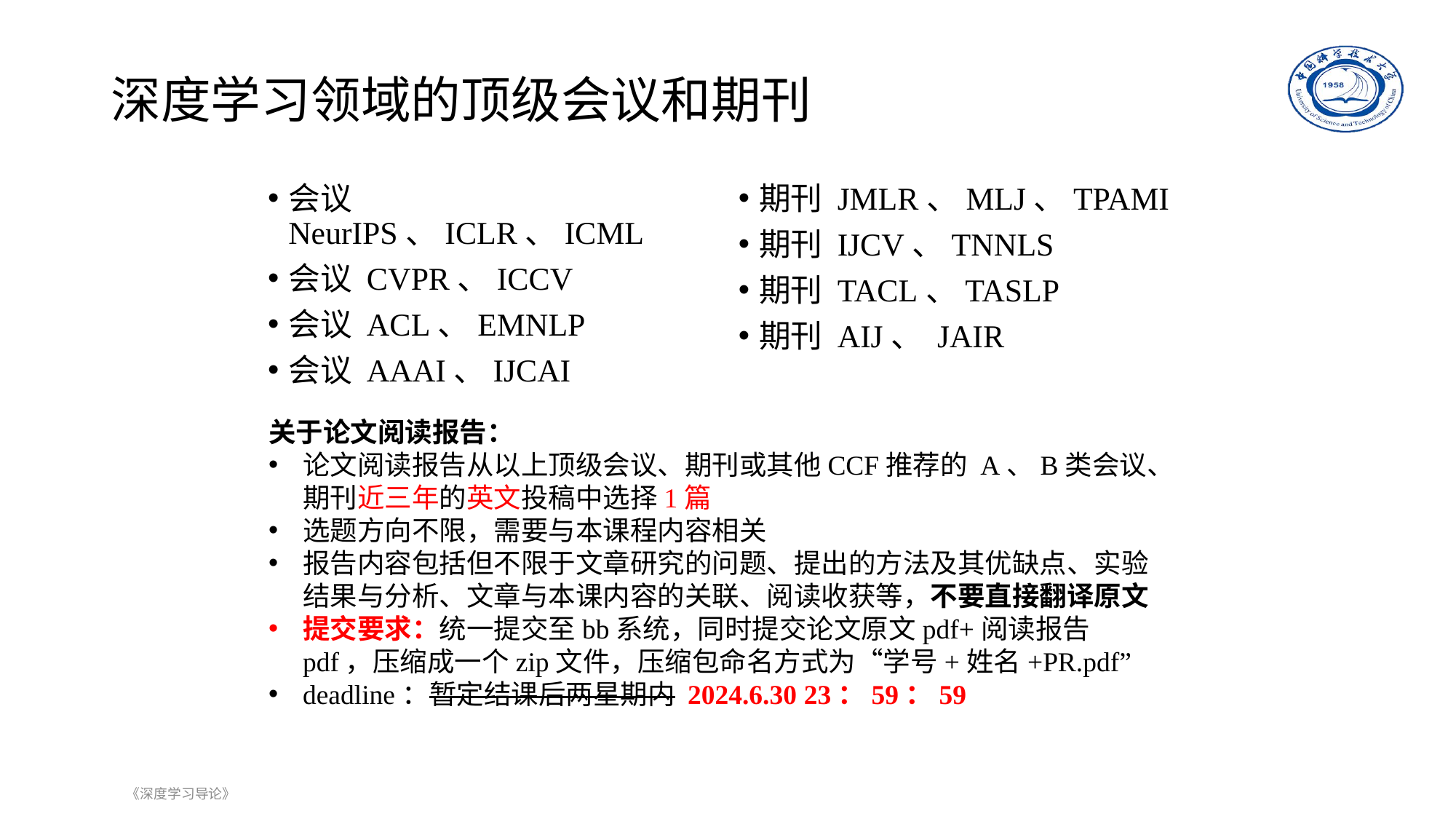

# 深度学习领域的顶级会议和期刊
1
期刊 JMLR、MLJ、TPAMI
期刊 IJCV、TNNLS
期刊 TACL、TASLP
期刊 AIJ、 JAIR
会议 NeurIPS、ICLR、ICML
会议 CVPR、ICCV
会议 ACL、EMNLP
会议 AAAI、IJCAI
关于论文阅读报告：
论文阅读报告从以上顶级会议、期刊或其他CCF推荐的 A、B类会议、期刊近三年的英文投稿中选择1篇
选题方向不限，需要与本课程内容相关
报告内容包括但不限于文章研究的问题、提出的方法及其优缺点、实验结果与分析、文章与本课内容的关联、阅读收获等，不要直接翻译原文
提交要求：统一提交至bb系统，同时提交论文原文pdf+阅读报告pdf，压缩成一个zip文件，压缩包命名方式为“学号+姓名+PR.pdf”
deadline：暂定结课后两星期内 2024.6.30 23：59：59

《深度学习导论》